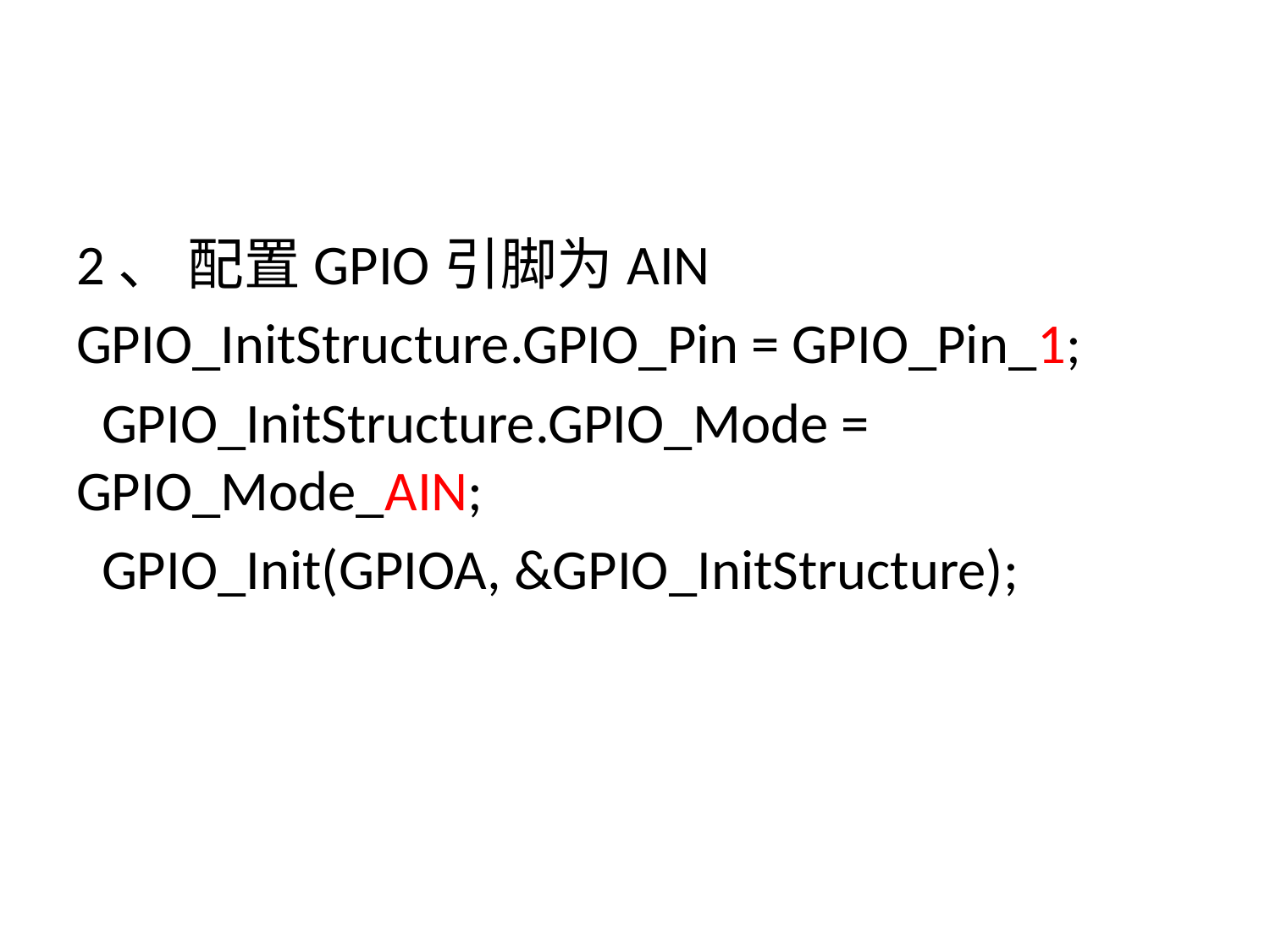

#
2、 配置GPIO引脚为AIN
GPIO_InitStructure.GPIO_Pin = GPIO_Pin_1;
  GPIO_InitStructure.GPIO_Mode = GPIO_Mode_AIN;
  GPIO_Init(GPIOA, &GPIO_InitStructure);